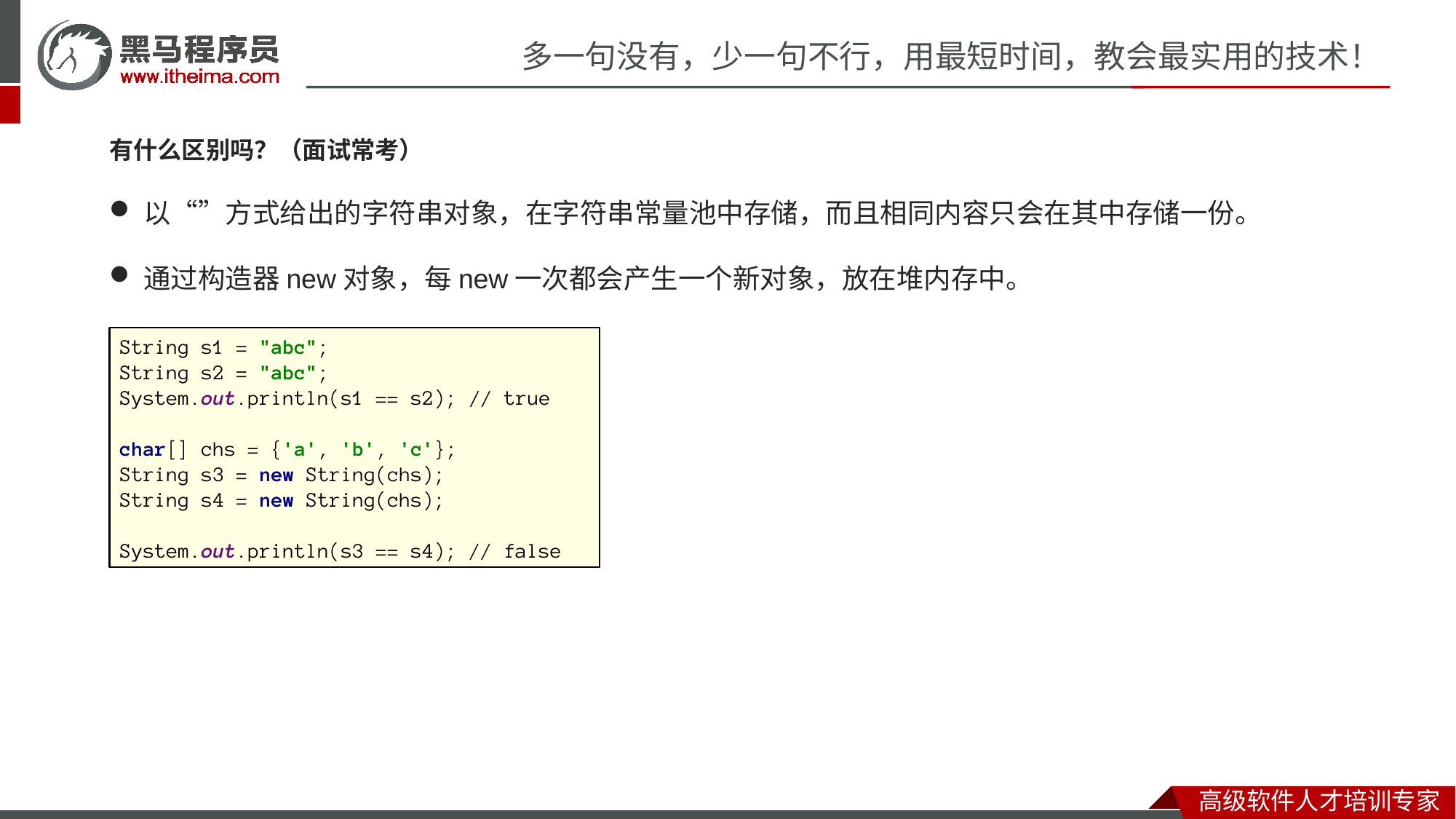

有什么区别吗？（面试常考）
以“”方式给出的字符串对象，在字符串常量池中存储，而且相同内容只会在其中存储一份。
通过构造器new对象，每new一次都会产生一个新对象，放在堆内存中。
String s1 = "abc";
String s2 = "abc";
System.out.println(s1 == s2); // true
char[] chs = {'a', 'b', 'c'};
String s3 = new String(chs);
String s4 = new String(chs);
System.out.println(s3 == s4); // false